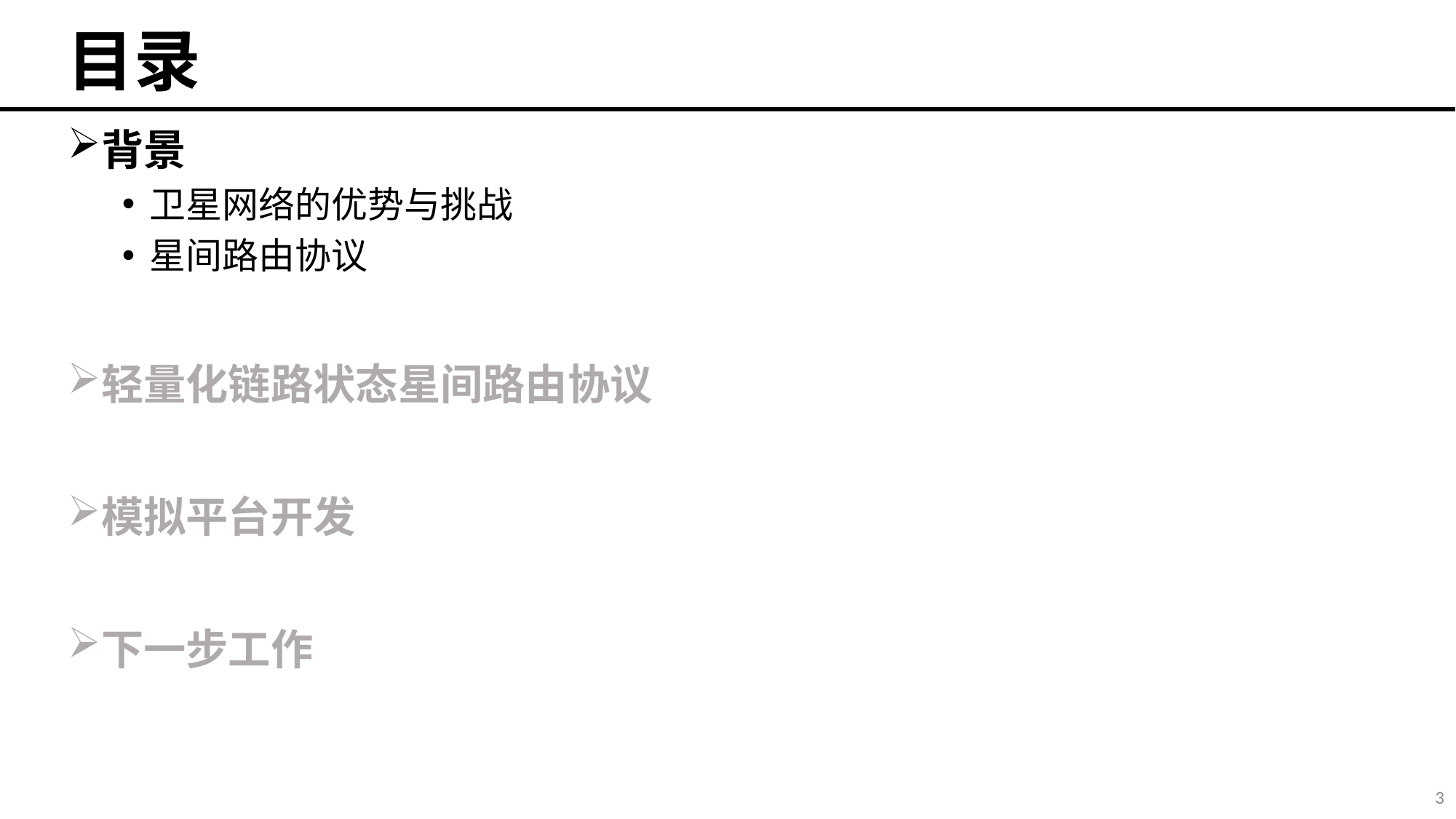

# 目录
背景
卫星网络的优势与挑战
星间路由协议

轻量化链路状态星间路由协议

模拟平台开发

下一步工作
3